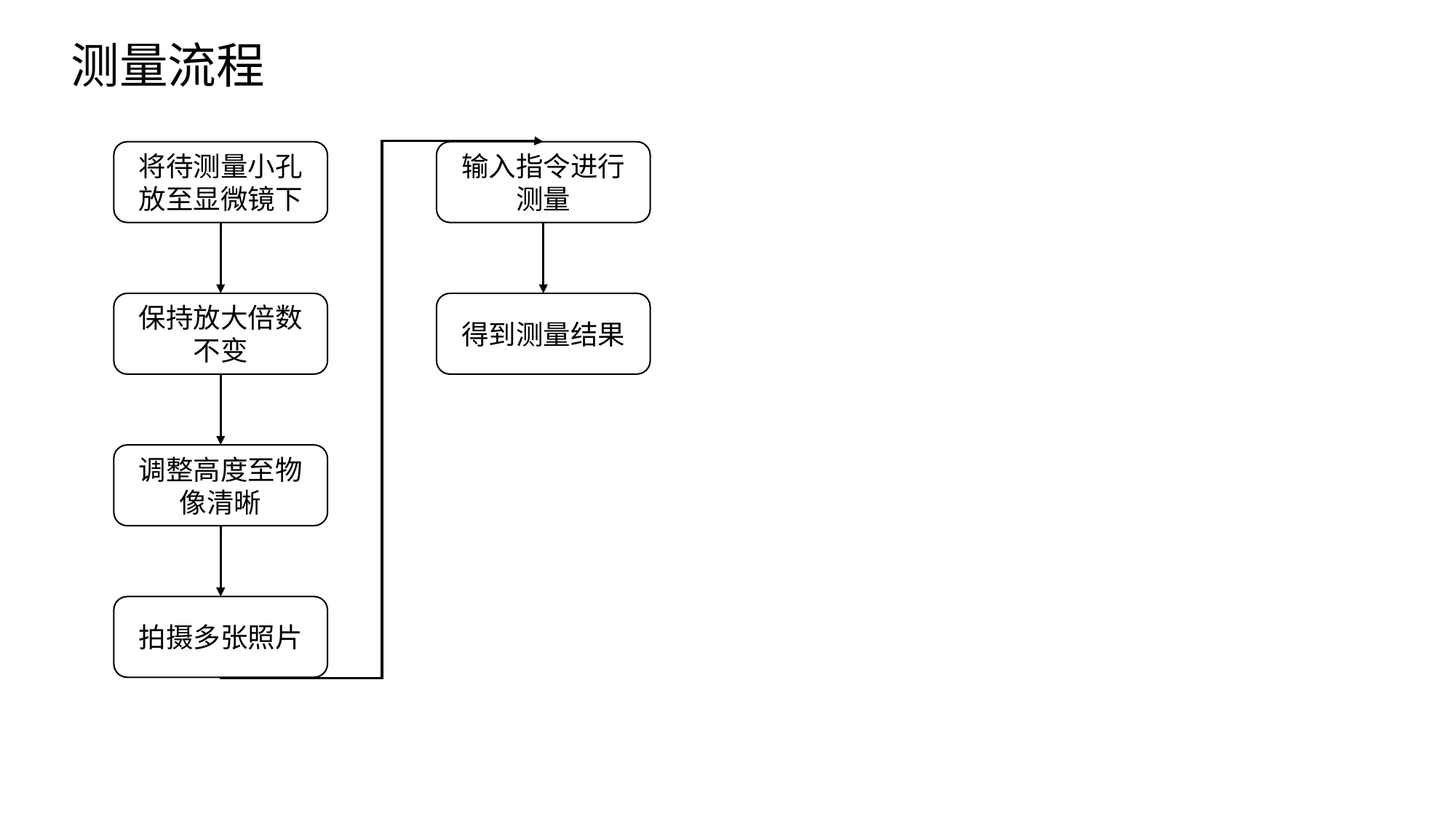

测量流程
将待测量小孔放至显微镜下
输入指令进行测量
保持放大倍数不变
得到测量结果
调整高度至物像清晰
拍摄多张照片